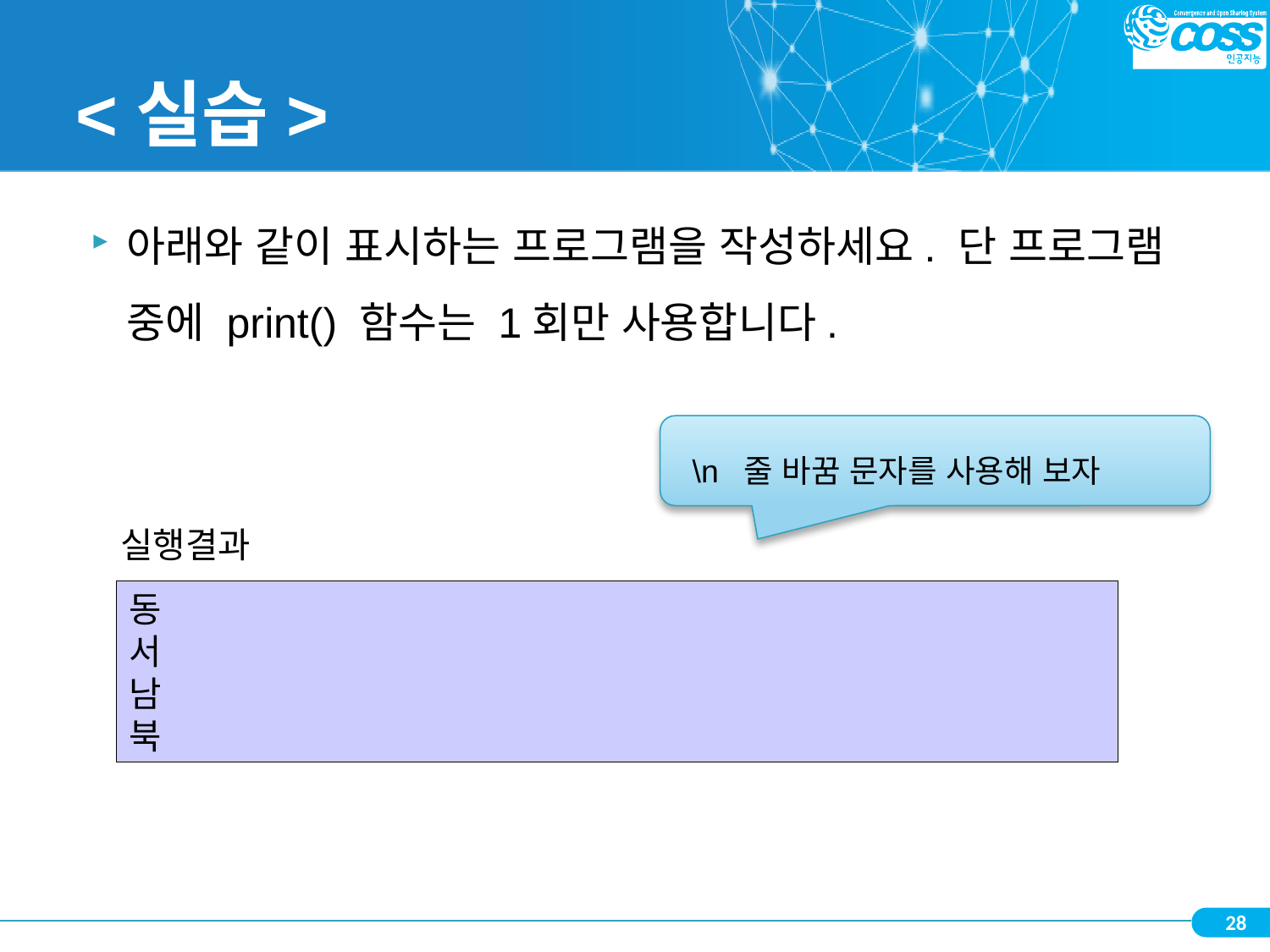

# <실습>
아래와 같이 표시하는 프로그램을 작성하세요. 단 프로그램 중에 print() 함수는 1회만 사용합니다.

\n  줄 바꿈 문자를 사용해 보자
실행결과
동
서
남
북